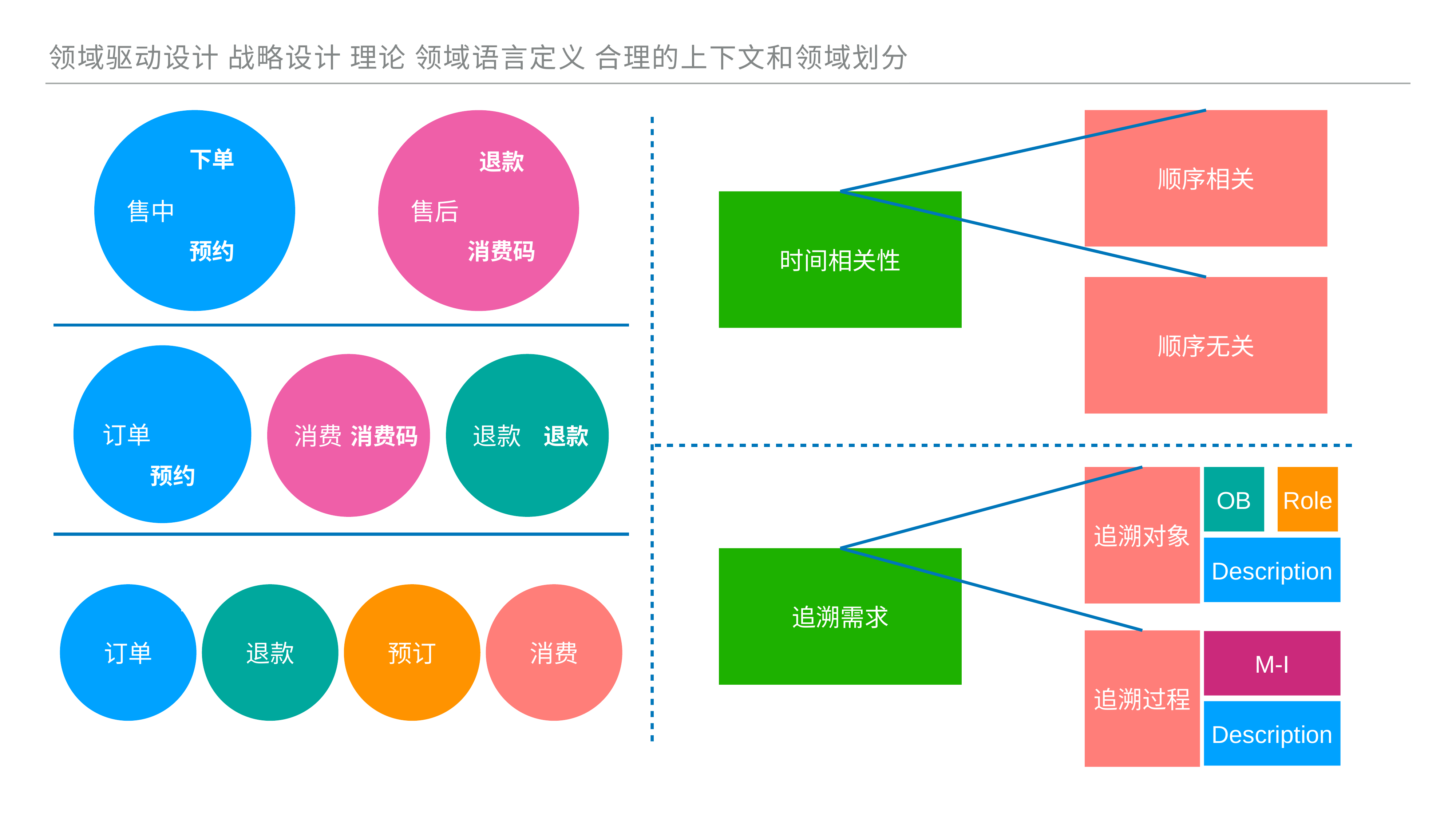

领域驱动设计 战略设计 理论 领域语言定义 合理的上下文和领域划分
售中
顺序相关
售后

下单
退款
时间相关性
预约
消费码
顺序无关

订单
消费
消费码
退款
退款
预约

追溯对象
OB
Role

Description
追溯需求
下单
订单
退款
预订
消费
追溯过程
M-I
Description